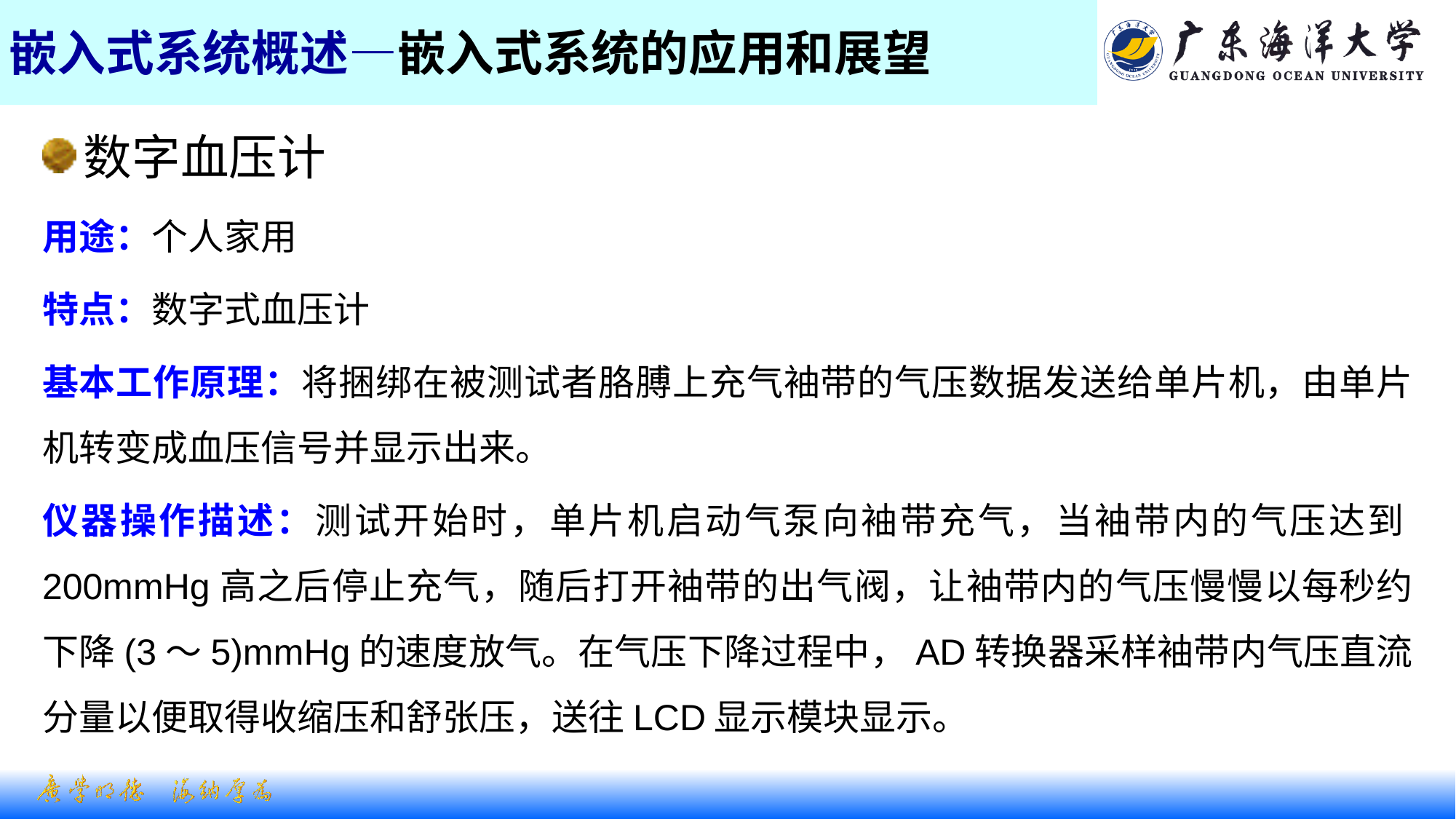

# 嵌入式系统概述—嵌入式系统的应用和展望
数字血压计
用途：个人家用
特点：数字式血压计
基本工作原理：将捆绑在被测试者胳膊上充气袖带的气压数据发送给单片机，由单片机转变成血压信号并显示出来。
仪器操作描述：测试开始时，单片机启动气泵向袖带充气，当袖带内的气压达到200mmHg高之后停止充气，随后打开袖带的出气阀，让袖带内的气压慢慢以每秒约下降(3～5)mmHg的速度放气。在气压下降过程中，AD转换器采样袖带内气压直流分量以便取得收缩压和舒张压，送往LCD显示模块显示。

53